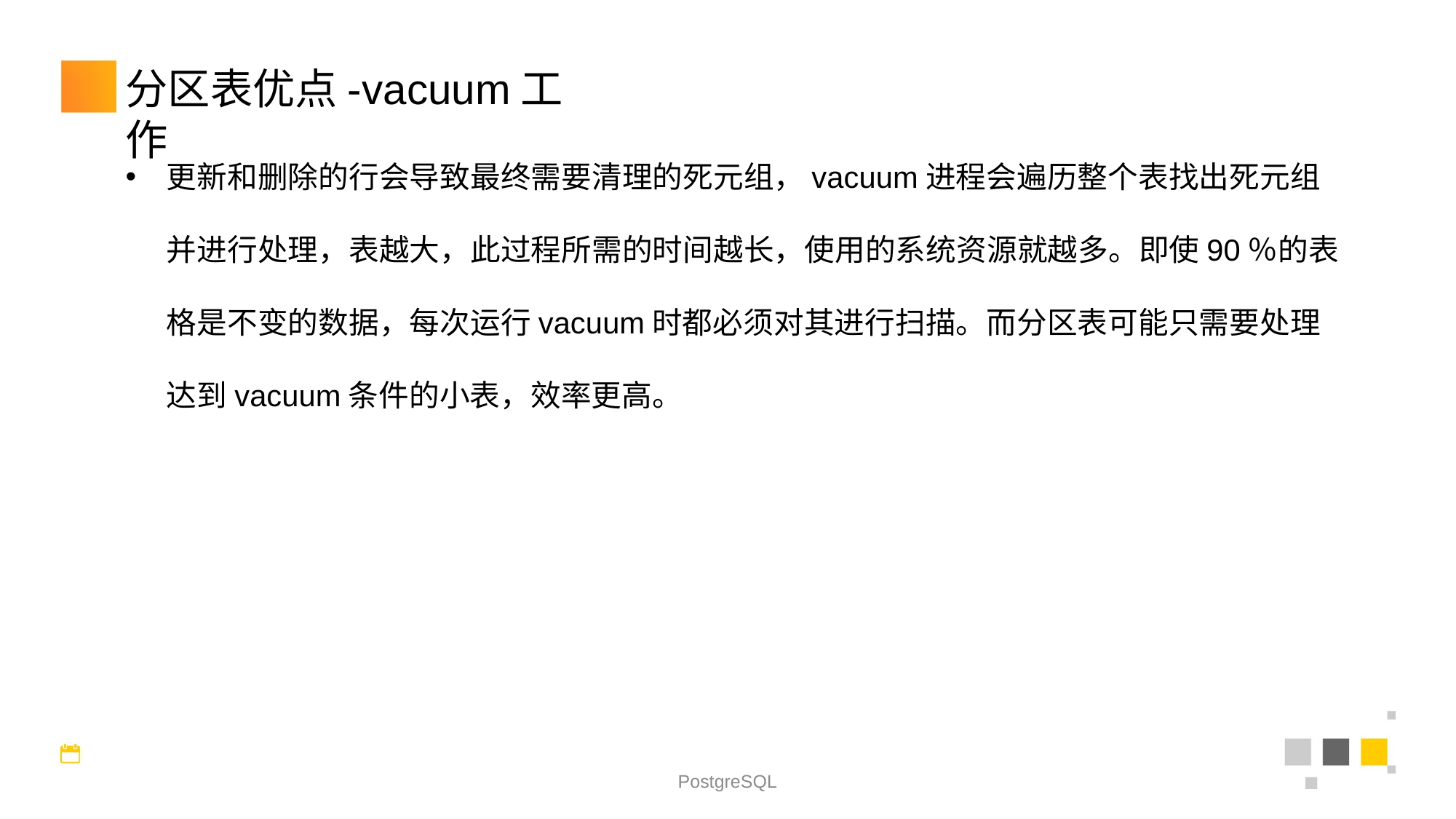

分区表优点-vacuum工作
更新和删除的行会导致最终需要清理的死元组，vacuum进程会遍历整个表找出死元组并进行处理，表越大，此过程所需的时间越长，使用的系统资源就越多。即使90％的表格是不变的数据，每次运行vacuum时都必须对其进行扫描。而分区表可能只需要处理达到vacuum条件的小表，效率更高。

PostgreSQL
11